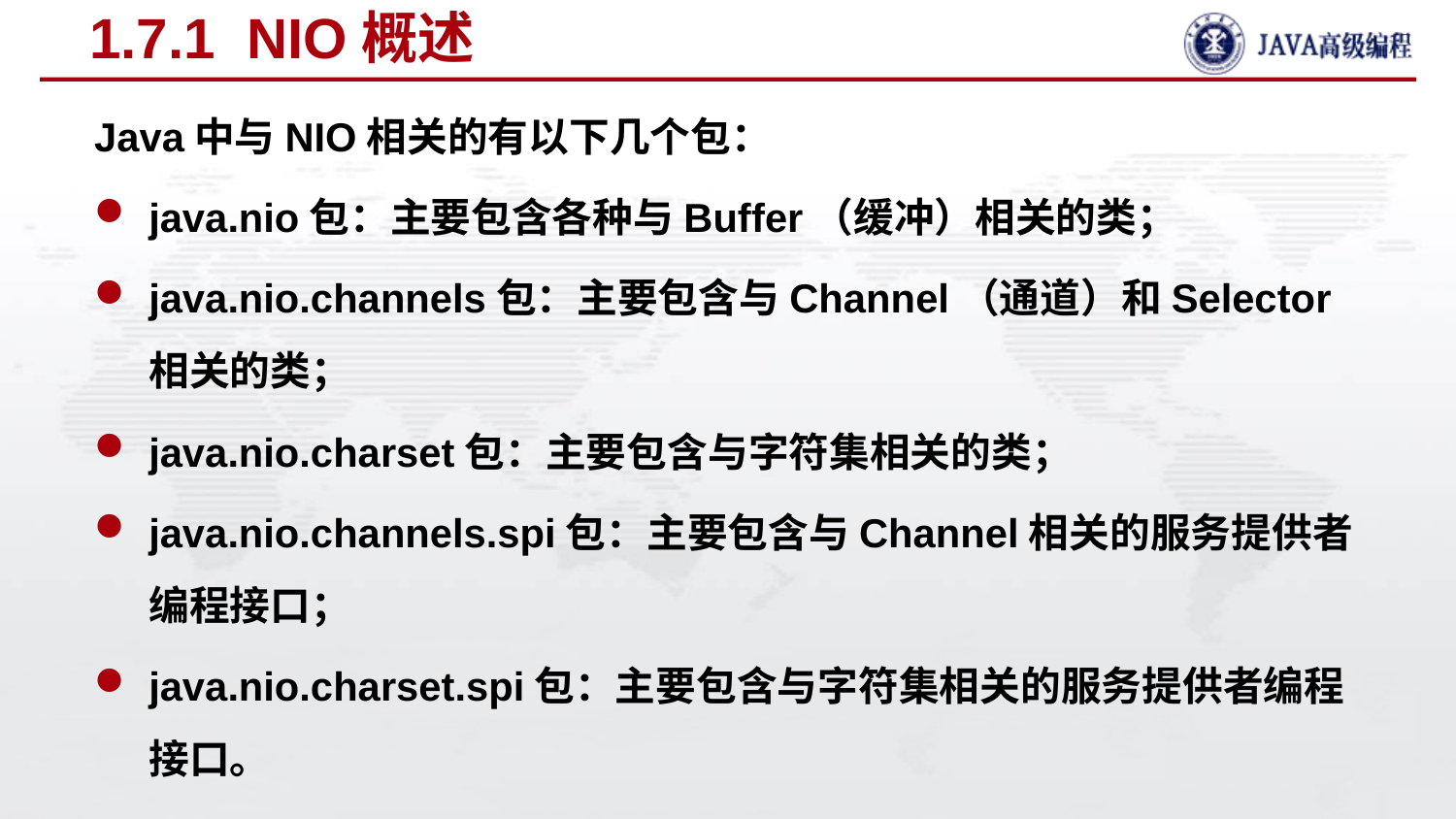

# 1.7.1  NIO概述
Java中与NIO相关的有以下几个包：
java.nio包：主要包含各种与Buffer（缓冲）相关的类；
java.nio.channels包：主要包含与Channel（通道）和Selector相关的类；
java.nio.charset包：主要包含与字符集相关的类；
java.nio.channels.spi包：主要包含与Channel相关的服务提供者编程接口；
java.nio.charset.spi包：主要包含与字符集相关的服务提供者编程接口。